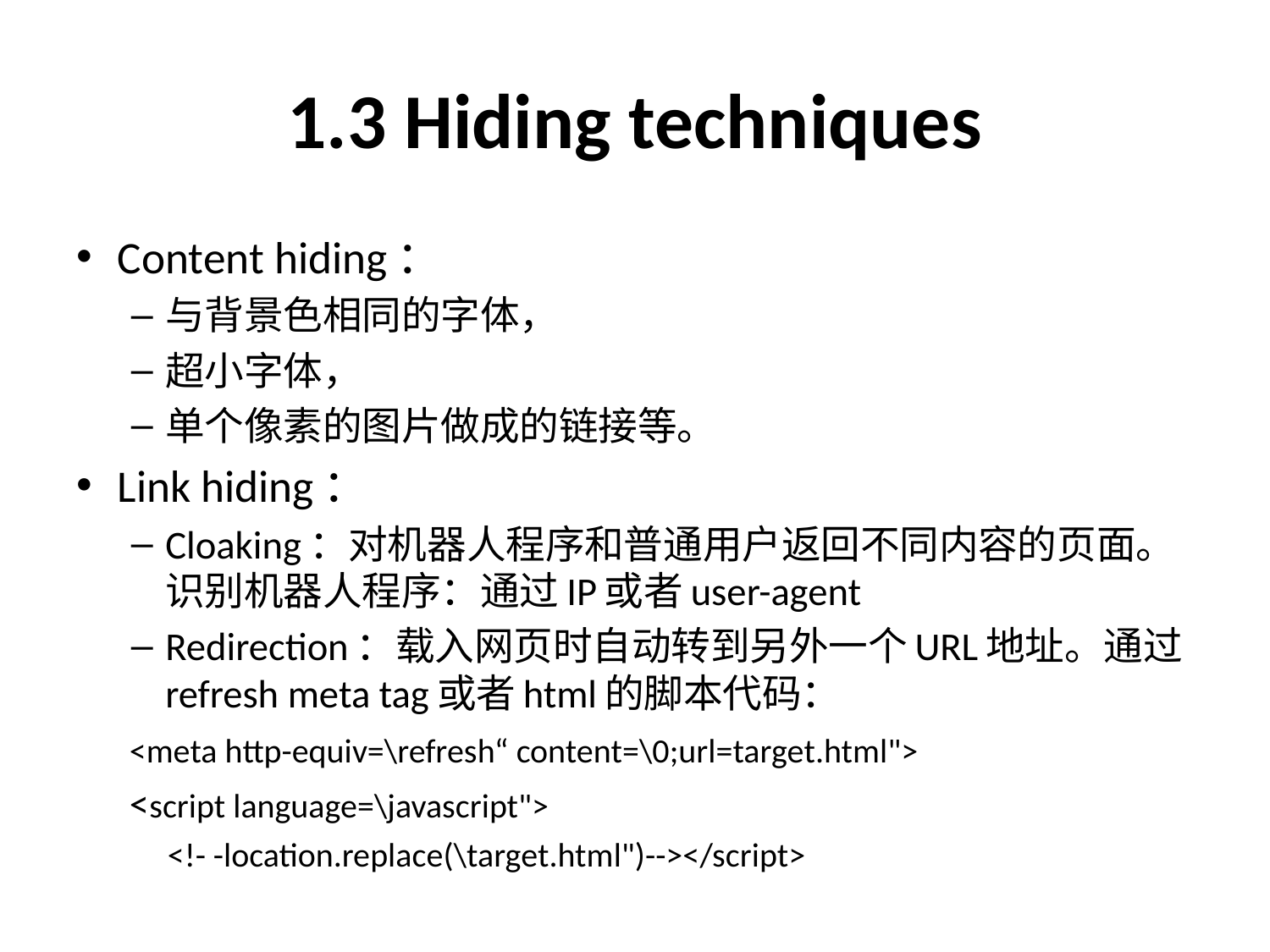

# 1.3 Hiding techniques
Content hiding：
与背景色相同的字体，
超小字体，
单个像素的图片做成的链接等。
Link hiding：
Cloaking：对机器人程序和普通用户返回不同内容的页面。识别机器人程序：通过IP或者user-agent
Redirection：载入网页时自动转到另外一个URL地址。通过refresh meta tag或者html的脚本代码：
      <meta http-equiv=\refresh“ content=\0;url=target.html">
       <script language=\javascript">
            <!- -location.replace(\target.html")--></script>